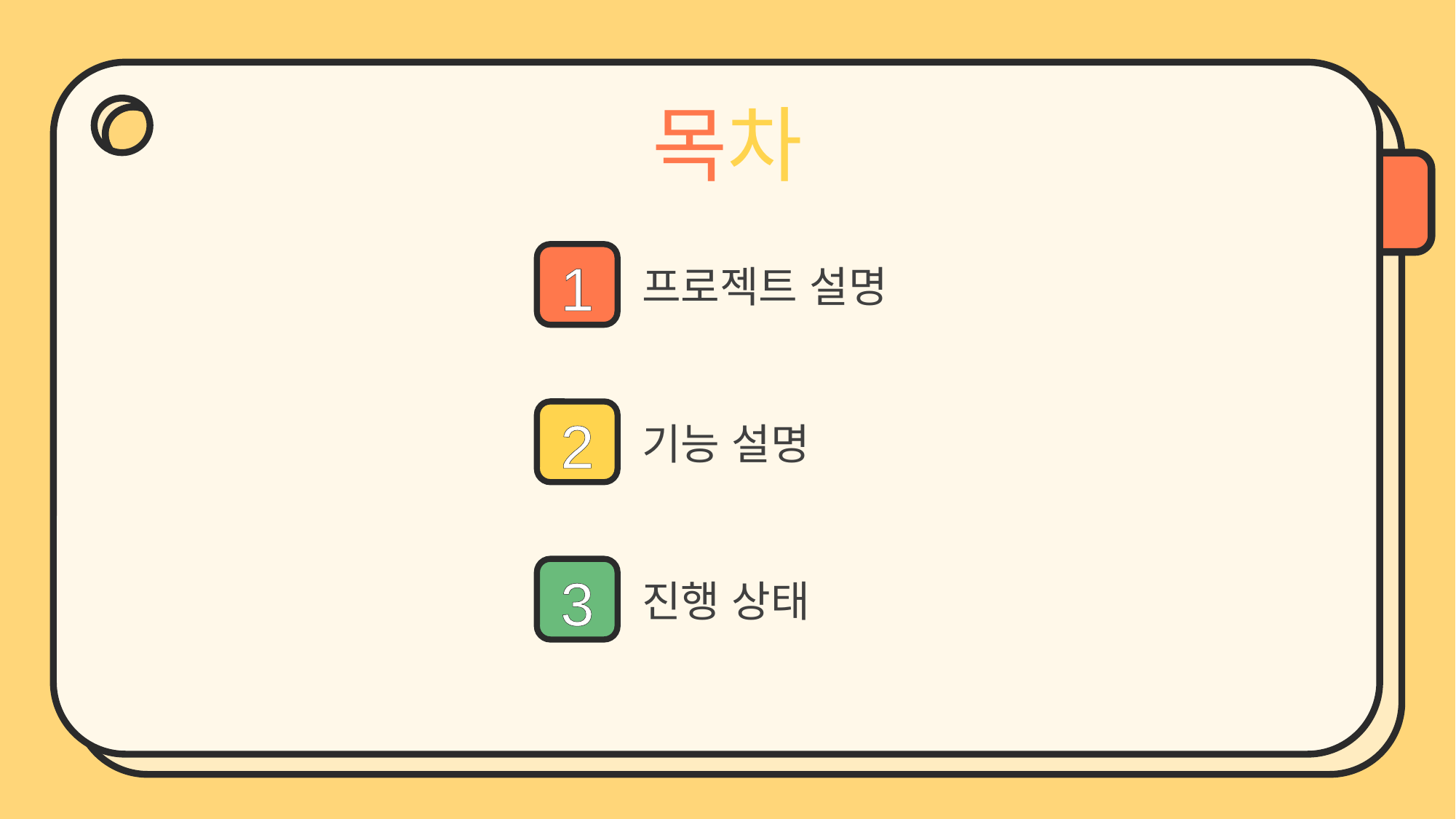

목차
프로젝트 설명
1
기능 설명
2
진행 상태
3